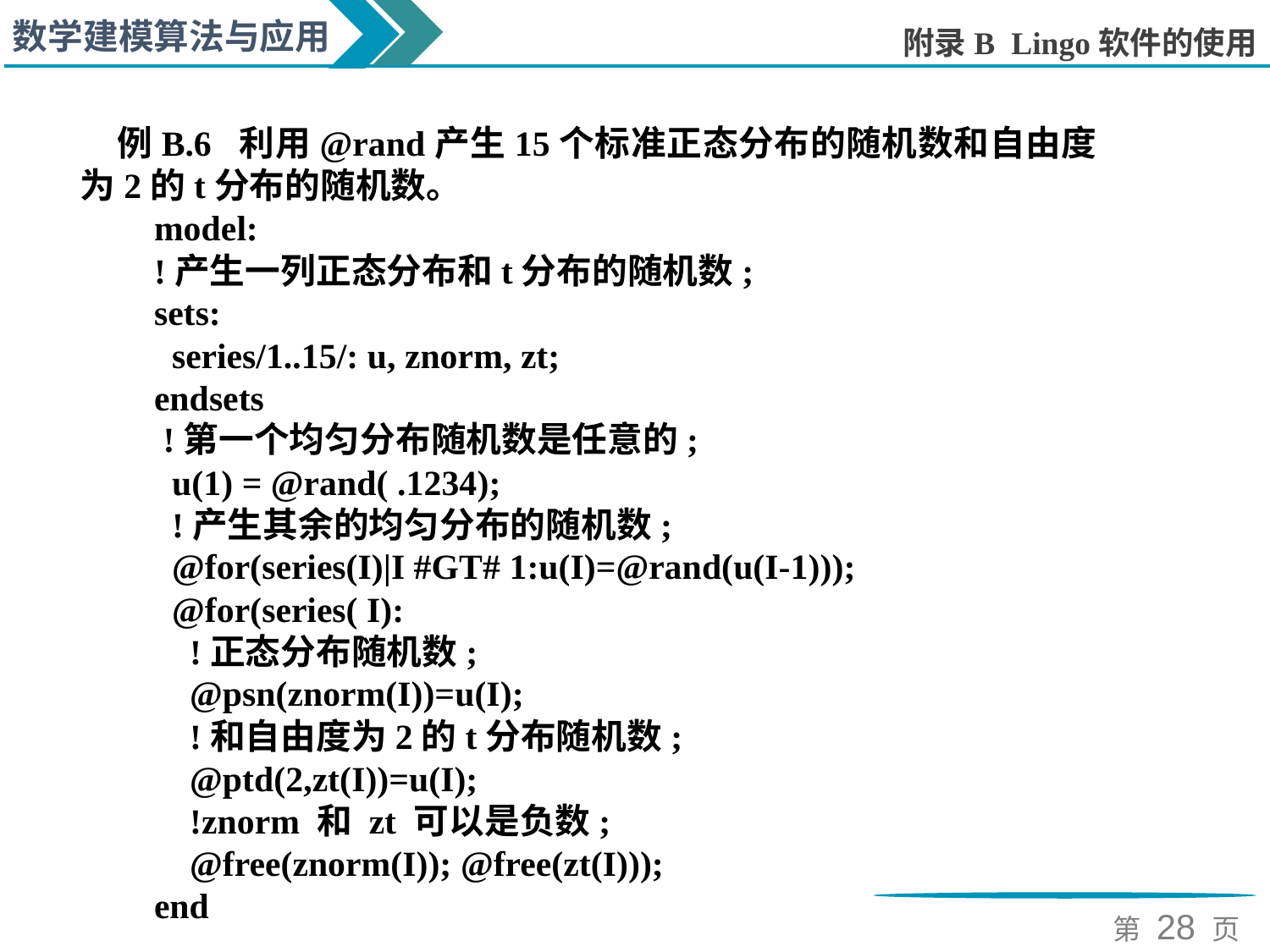

例B.6  利用@rand产生15个标准正态分布的随机数和自由度为2的t分布的随机数。
model:
!产生一列正态分布和t分布的随机数;
sets:
  series/1..15/: u, znorm, zt;
endsets
 !第一个均匀分布随机数是任意的;
  u(1) = @rand( .1234);
  !产生其余的均匀分布的随机数;
  @for(series(I)|I #GT# 1:u(I)=@rand(u(I-1)));
  @for(series( I):
    !正态分布随机数;
    @psn(znorm(I))=u(I);
    !和自由度为2的t分布随机数;
    @ptd(2,zt(I))=u(I);
    !znorm 和 zt 可以是负数;
    @free(znorm(I)); @free(zt(I)));
end